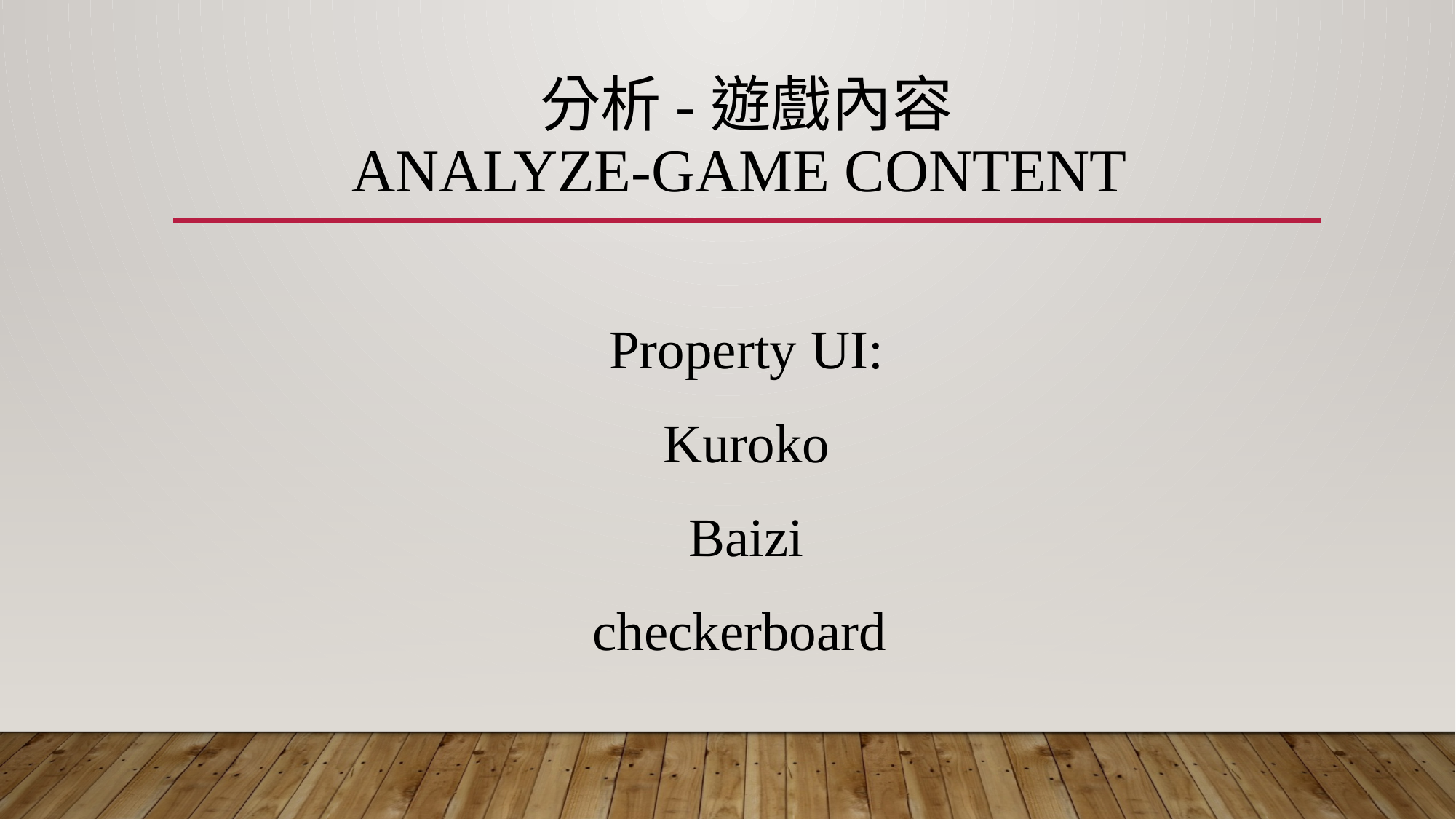

# 分析-遊戲內容 Analyze-Game content
Property UI:
Kuroko
Baizi
checkerboard